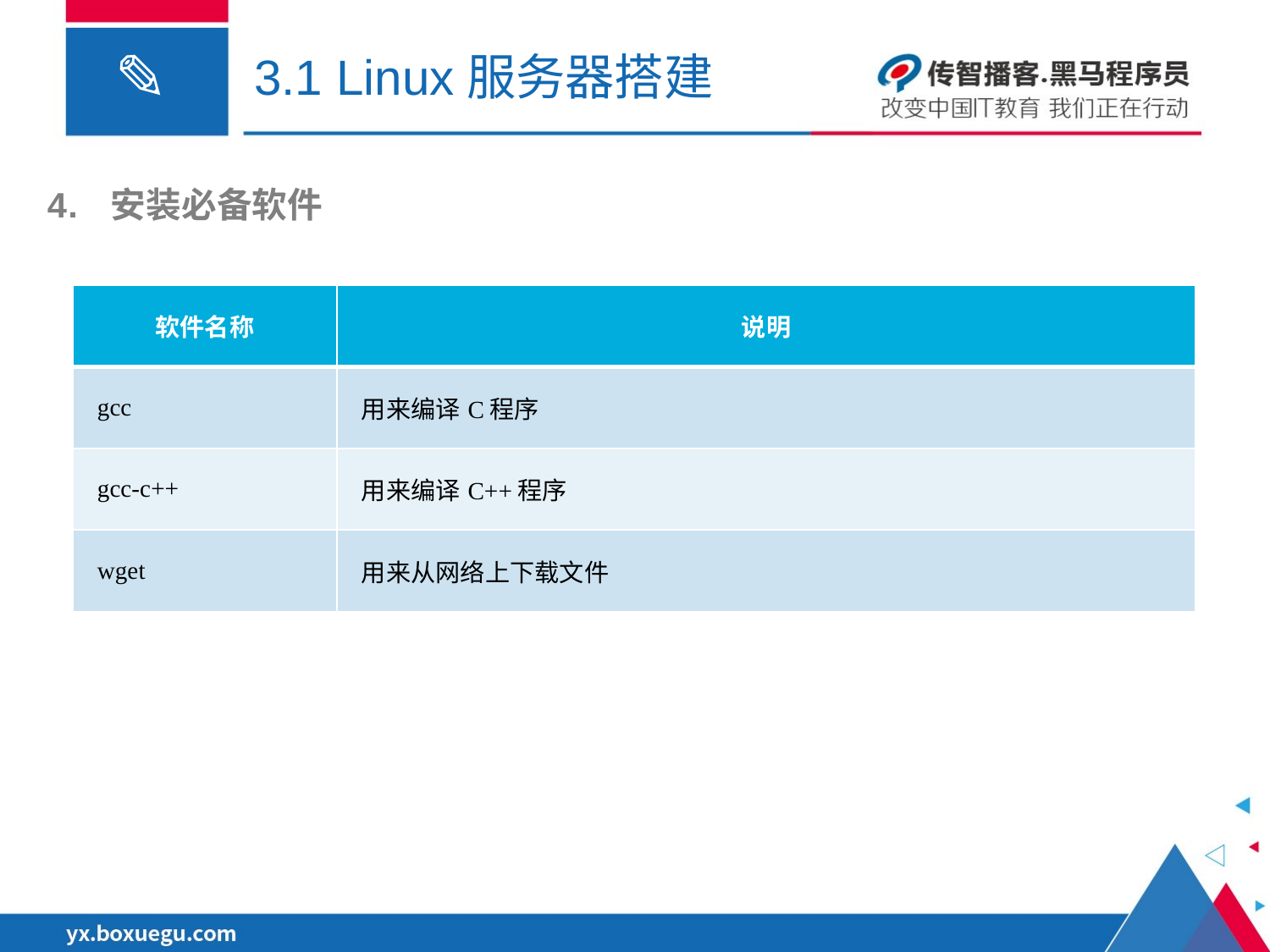

# 3.1 Linux服务器搭建
安装必备软件
| 软件名称 | 说明 |
| --- | --- |
| gcc | 用来编译C程序 |
| gcc-c++ | 用来编译C++程序 |
| wget | 用来从网络上下载文件 |